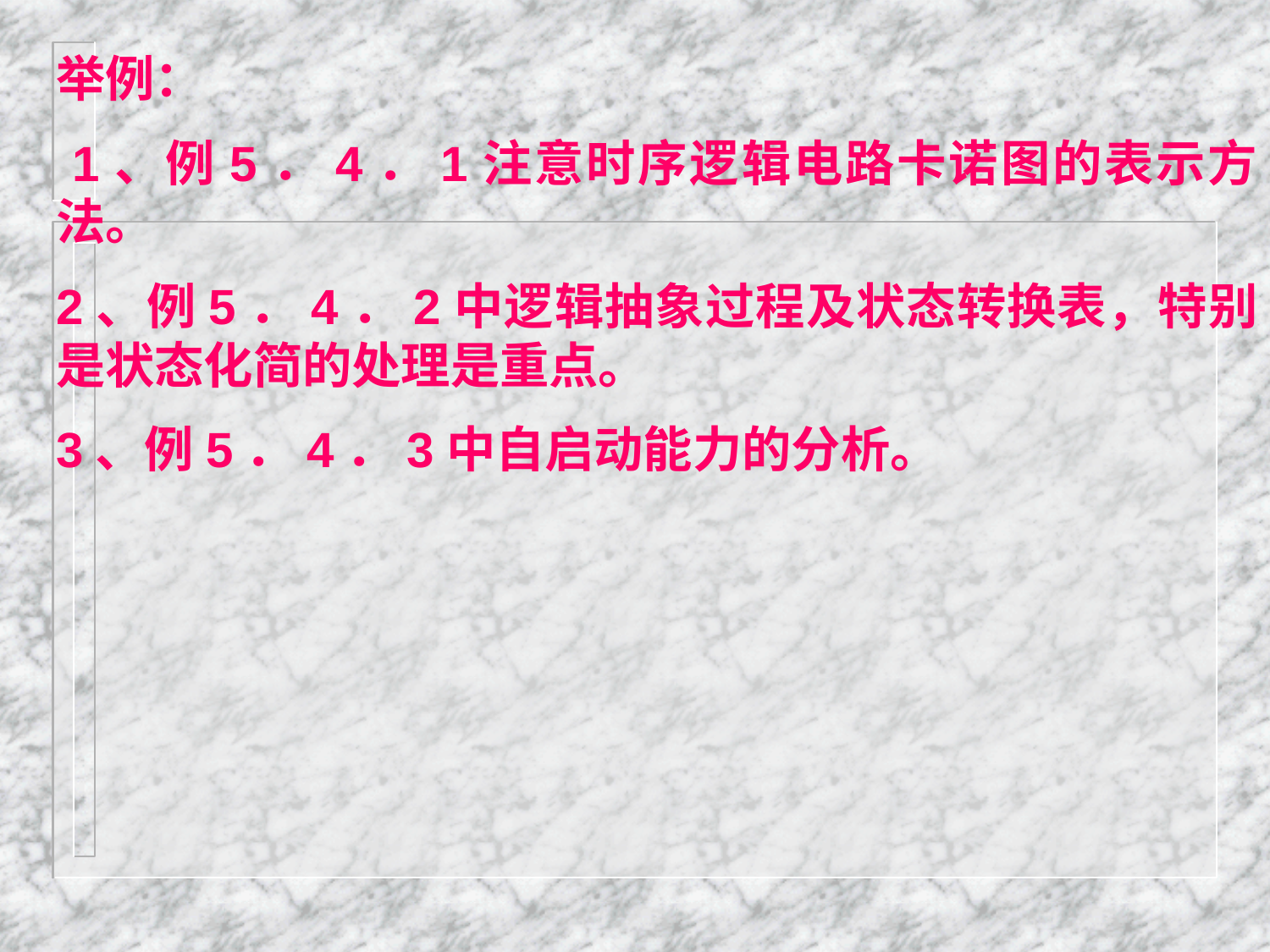

举例：
 1、例5．4．1注意时序逻辑电路卡诺图的表示方法。
2、例5．4．2中逻辑抽象过程及状态转换表，特别是状态化简的处理是重点。
3、例5．4．3中自启动能力的分析。